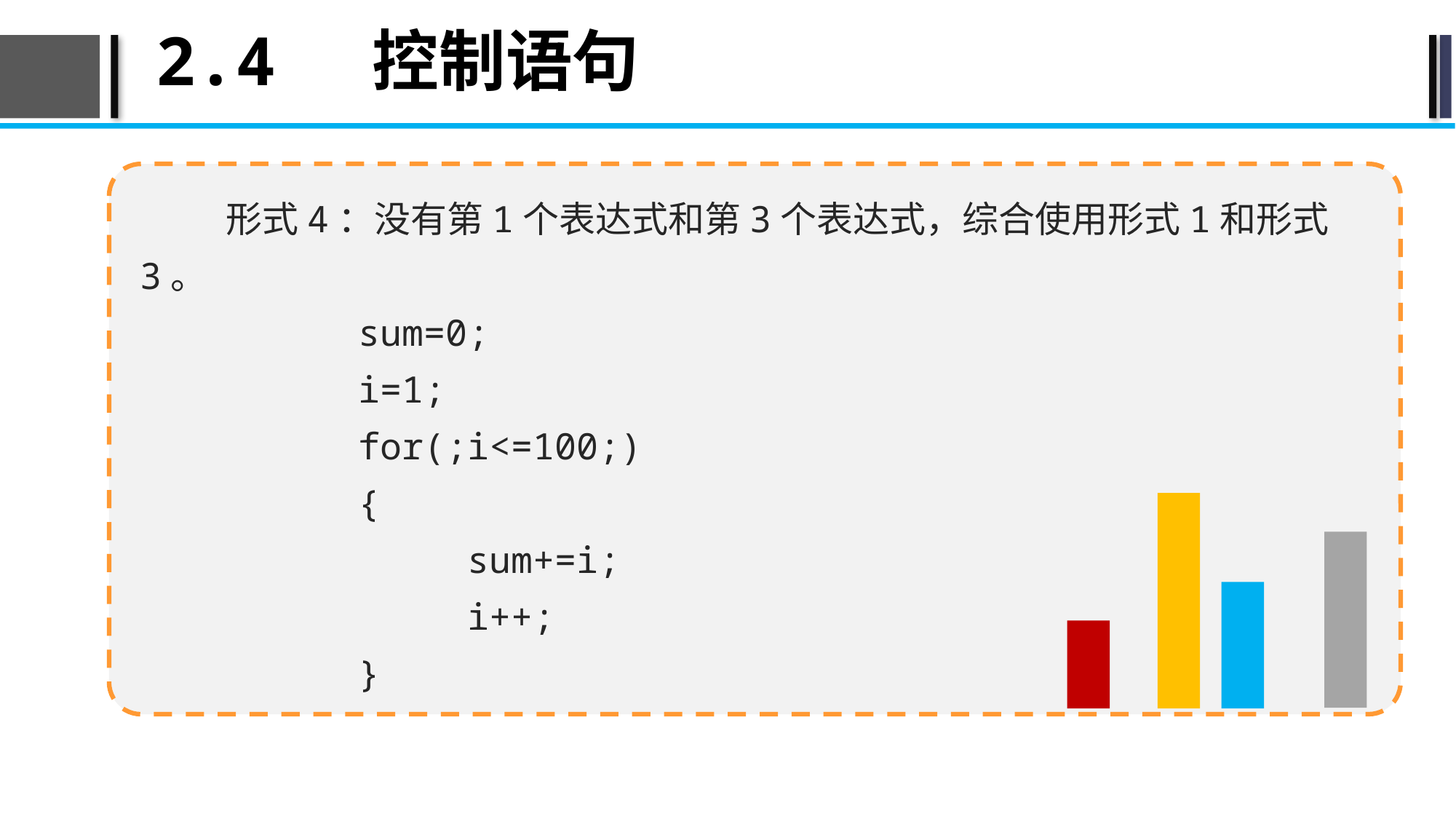

# 2.4  控制语句

形式4：没有第1个表达式和第3个表达式，综合使用形式1和形式3。
		sum=0;
		i=1;
		for(;i<=100;)
		{
			sum+=i;
			i++;
		}